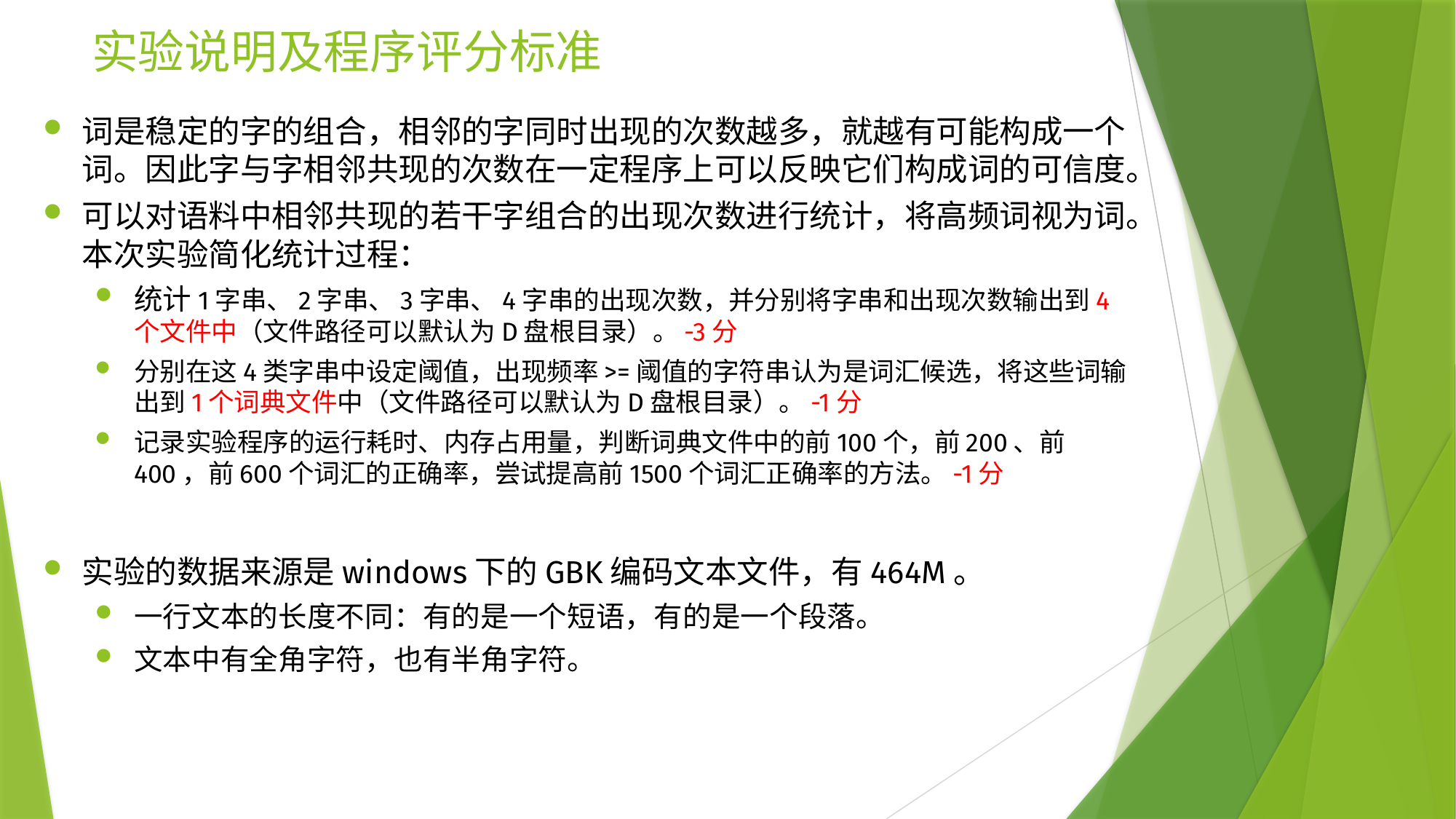

# 实验说明及程序评分标准
词是稳定的字的组合，相邻的字同时出现的次数越多，就越有可能构成一个词。因此字与字相邻共现的次数在一定程序上可以反映它们构成词的可信度。
可以对语料中相邻共现的若干字组合的出现次数进行统计，将高频词视为词。本次实验简化统计过程：
统计1字串、2字串、3字串、4字串的出现次数，并分别将字串和出现次数输出到4个文件中（文件路径可以默认为D盘根目录）。-3分
分别在这4类字串中设定阈值，出现频率>=阈值的字符串认为是词汇候选，将这些词输出到1个词典文件中（文件路径可以默认为D盘根目录）。-1分
记录实验程序的运行耗时、内存占用量，判断词典文件中的前100个，前200、前400，前600个词汇的正确率，尝试提高前1500个词汇正确率的方法。-1分

实验的数据来源是windows下的GBK编码文本文件，有464M。
一行文本的长度不同：有的是一个短语，有的是一个段落。
文本中有全角字符，也有半角字符。